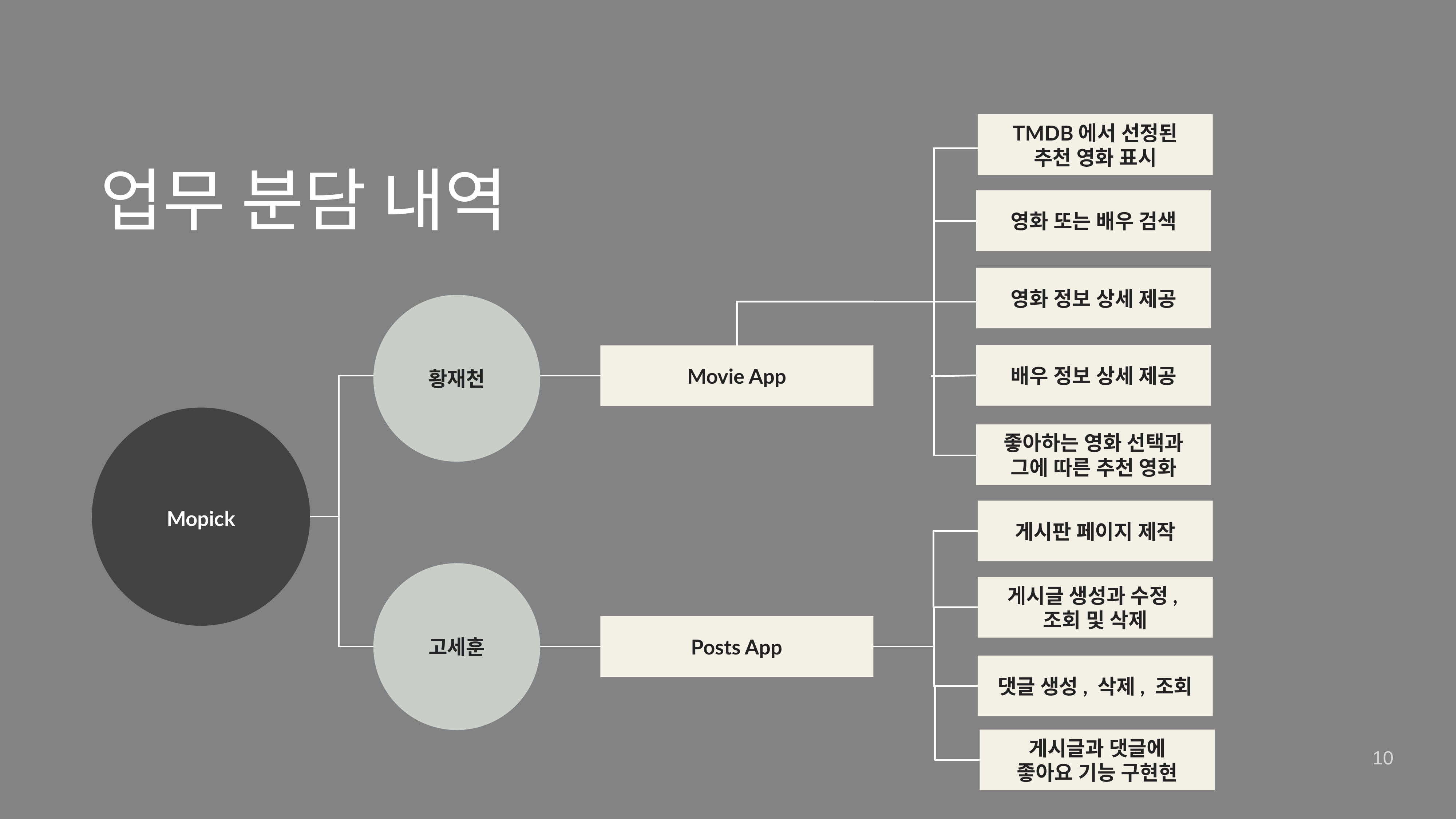

TMDB에서 선정된
추천 영화 표시
# 업무 분담 내역
영화 또는 배우 검색
영화 정보 상세 제공
황재천
배우 정보 상세 제공
Movie App
Mopick
좋아하는 영화 선택과
그에 따른 추천 영화
게시판 페이지 제작
고세훈
게시글 생성과 수정,
조회 및 삭제
Posts App
댓글 생성, 삭제, 조회
게시글과 댓글에
좋아요 기능 구현현
10